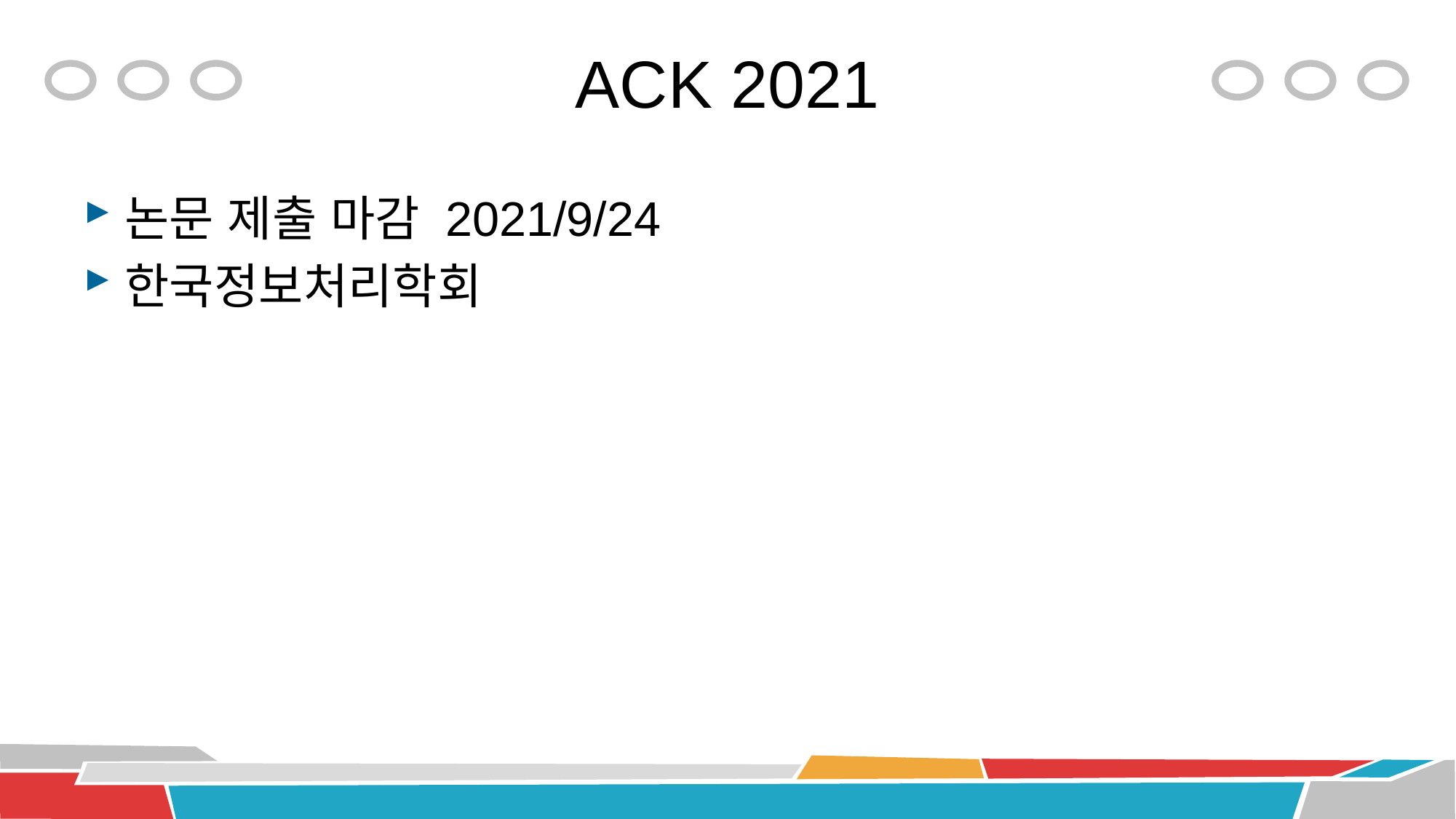

# ACK 2021
논문 제출 마감 2021/9/24
한국정보처리학회